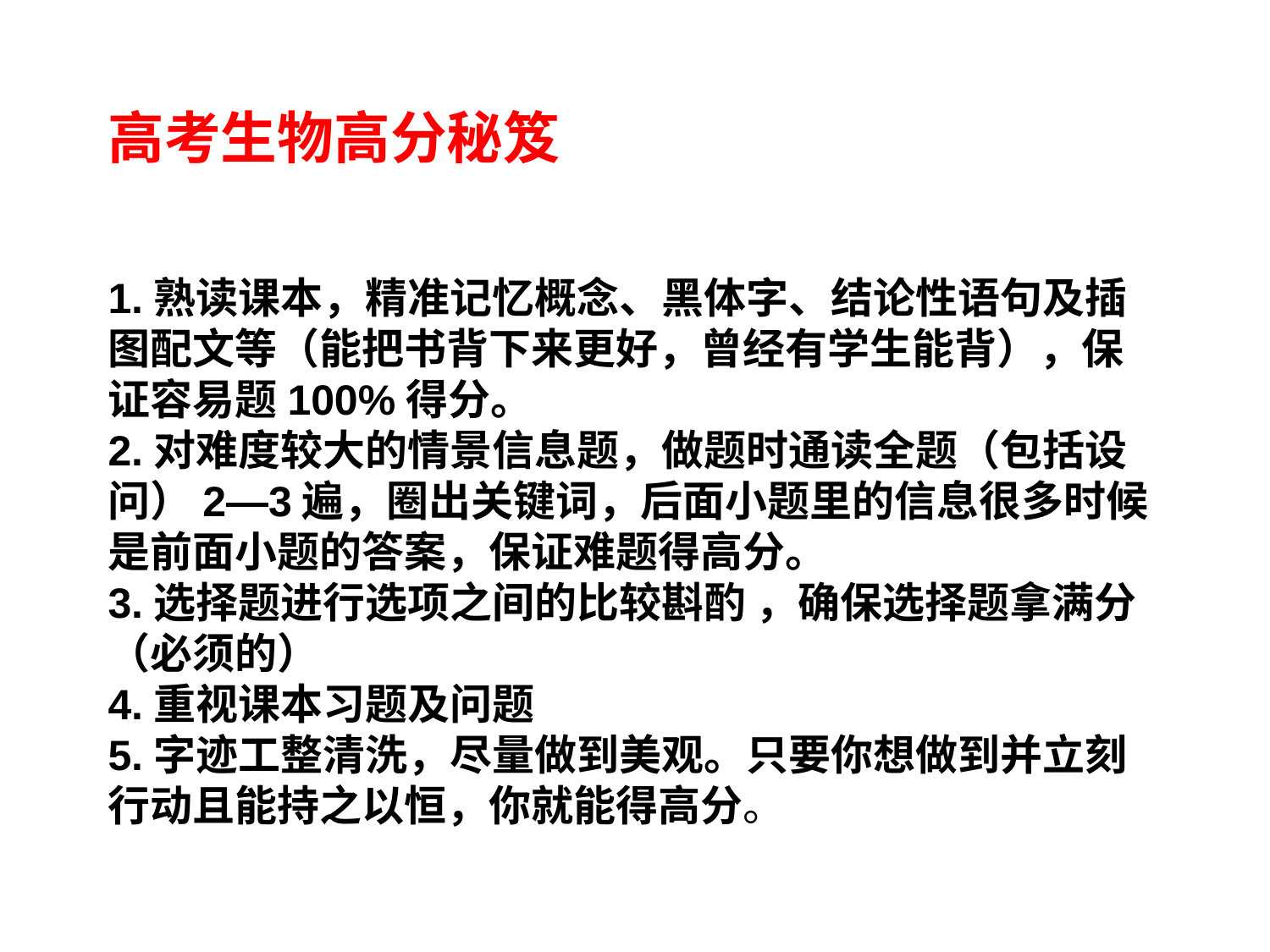

# 高考生物高分秘笈 1.熟读课本，精准记忆概念、黑体字、结论性语句及插图配文等（能把书背下来更好，曾经有学生能背），保证容易题100%得分。 2.对难度较大的情景信息题，做题时通读全题（包括设问）2—3遍，圈出关键词，后面小题里的信息很多时候是前面小题的答案，保证难题得高分。 3.选择题进行选项之间的比较斟酌 ，确保选择题拿满分（必须的） 4.重视课本习题及问题 5.字迹工整清洗，尽量做到美观。只要你想做到并立刻行动且能持之以恒，你就能得高分。